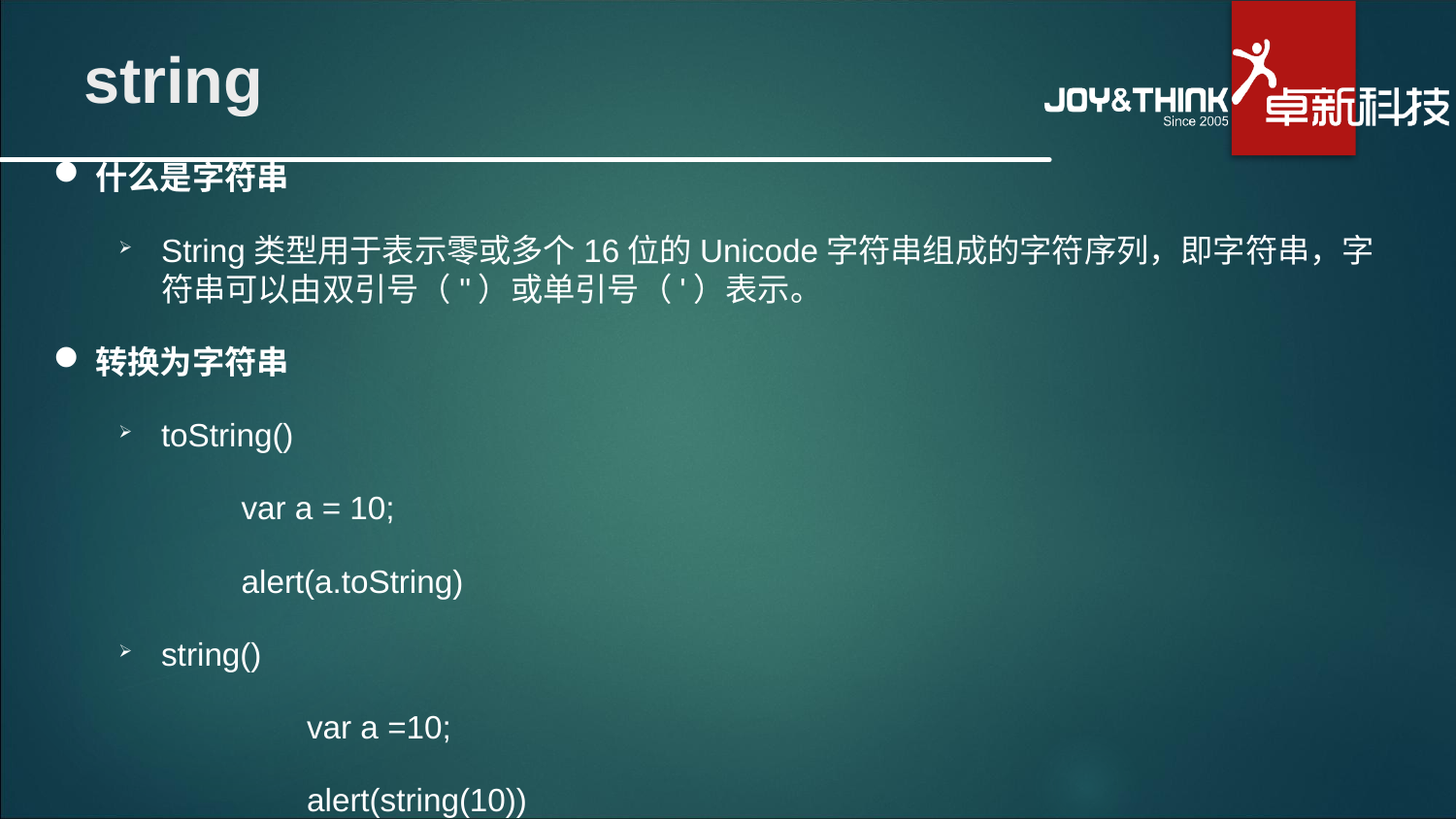

# string
什么是字符串
String类型用于表示零或多个16位的Unicode字符串组成的字符序列，即字符串，字符串可以由双引号（"）或单引号（'）表示。
转换为字符串
toString()
		var a = 10;
		alert(a.toString)
string()
		var a =10;
		alert(string(10))